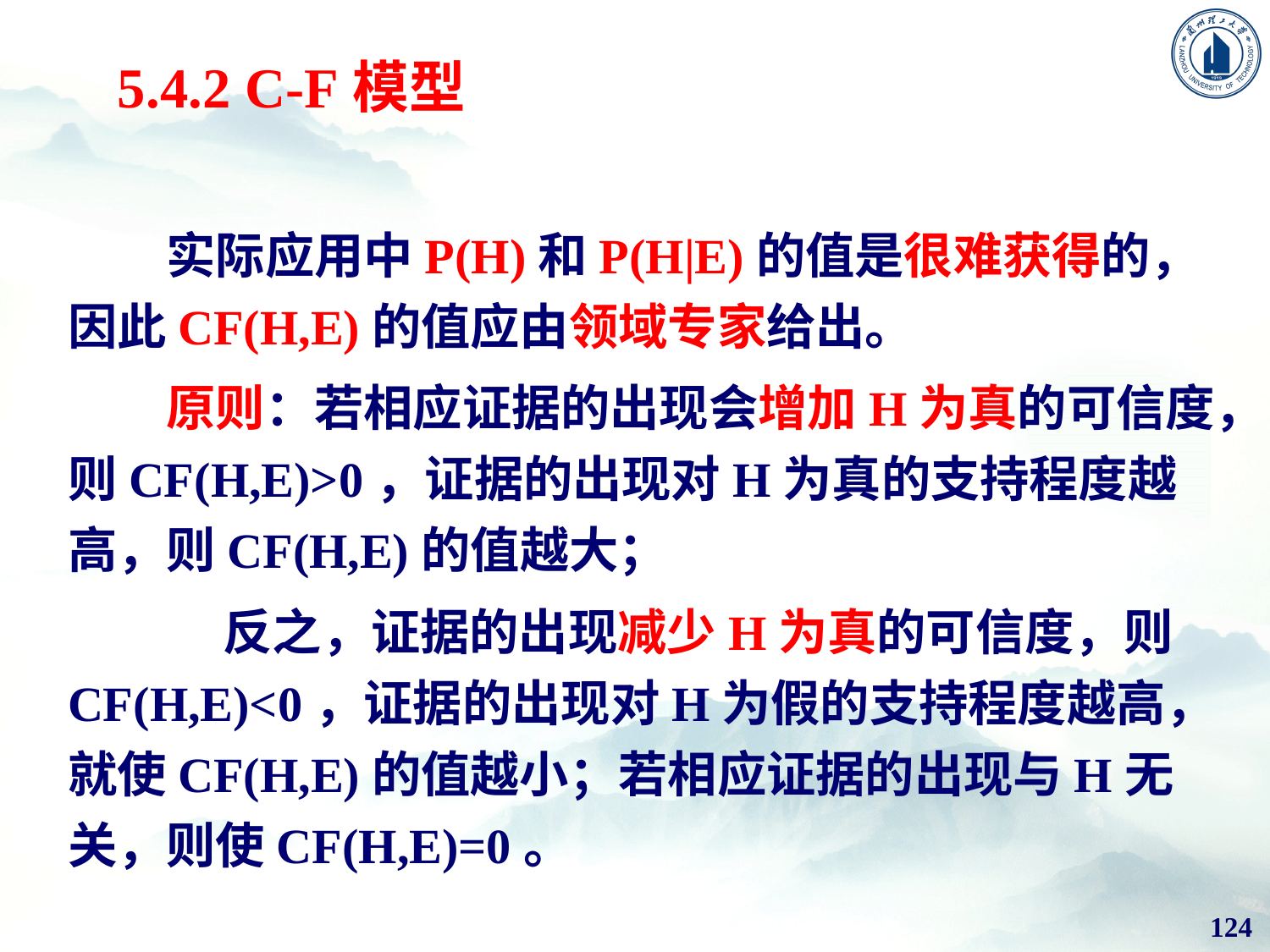

5.4.2 C-F模型
实际应用中P(H)和P(H|E)的值是很难获得的，因此CF(H,E)的值应由领域专家给出。
原则：若相应证据的出现会增加H为真的可信度，则CF(H,E)>0，证据的出现对H为真的支持程度越高，则CF(H,E)的值越大；
    反之，证据的出现减少H为真的可信度，则CF(H,E)<0，证据的出现对H为假的支持程度越高，就使CF(H,E)的值越小；若相应证据的出现与H无关，则使CF(H,E)=0。
124